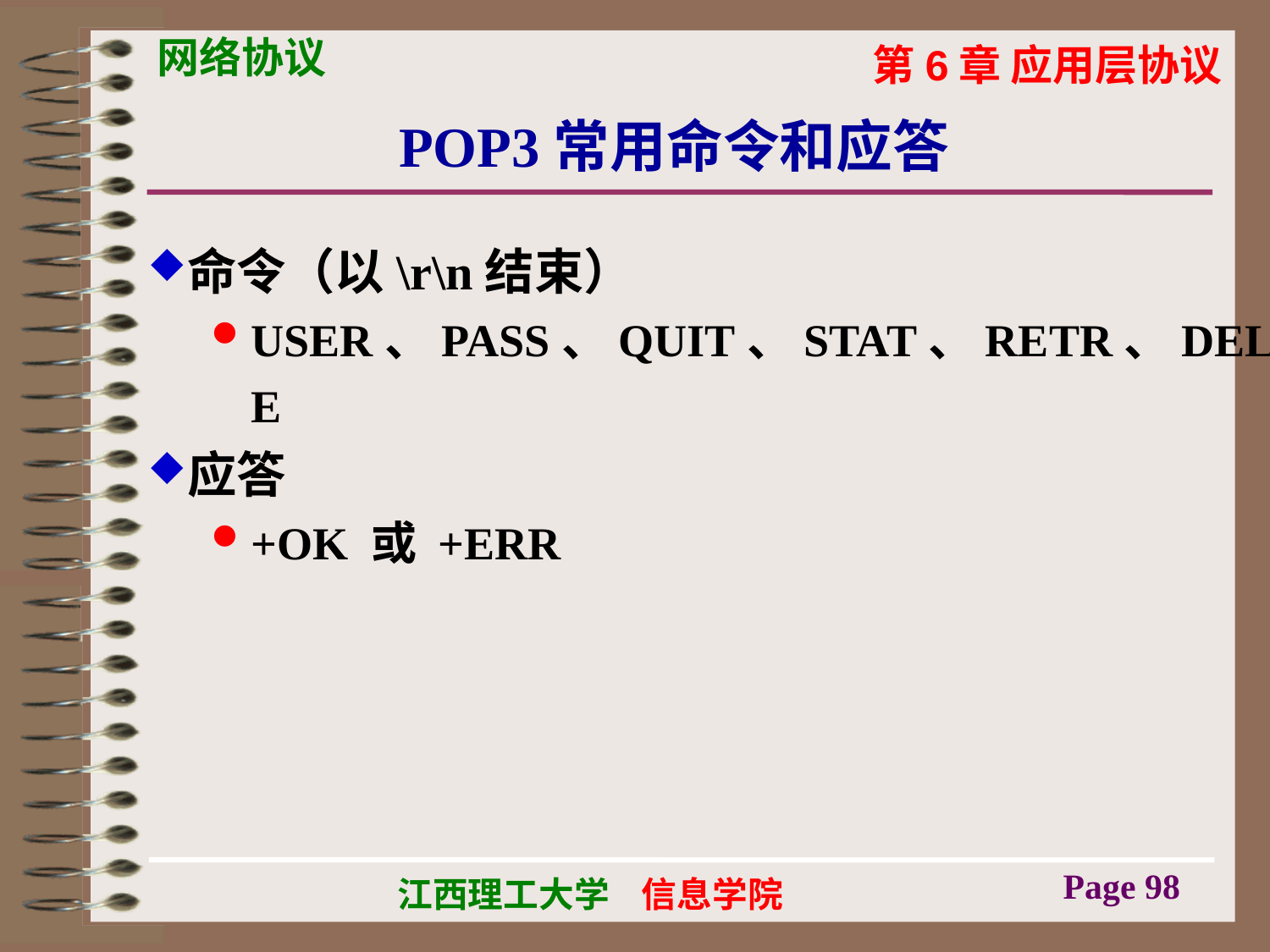

# POP3常用命令和应答
命令（以\r\n结束）
USER、PASS、QUIT、STAT、RETR、DELE
应答
+OK 或 +ERR

Page 98